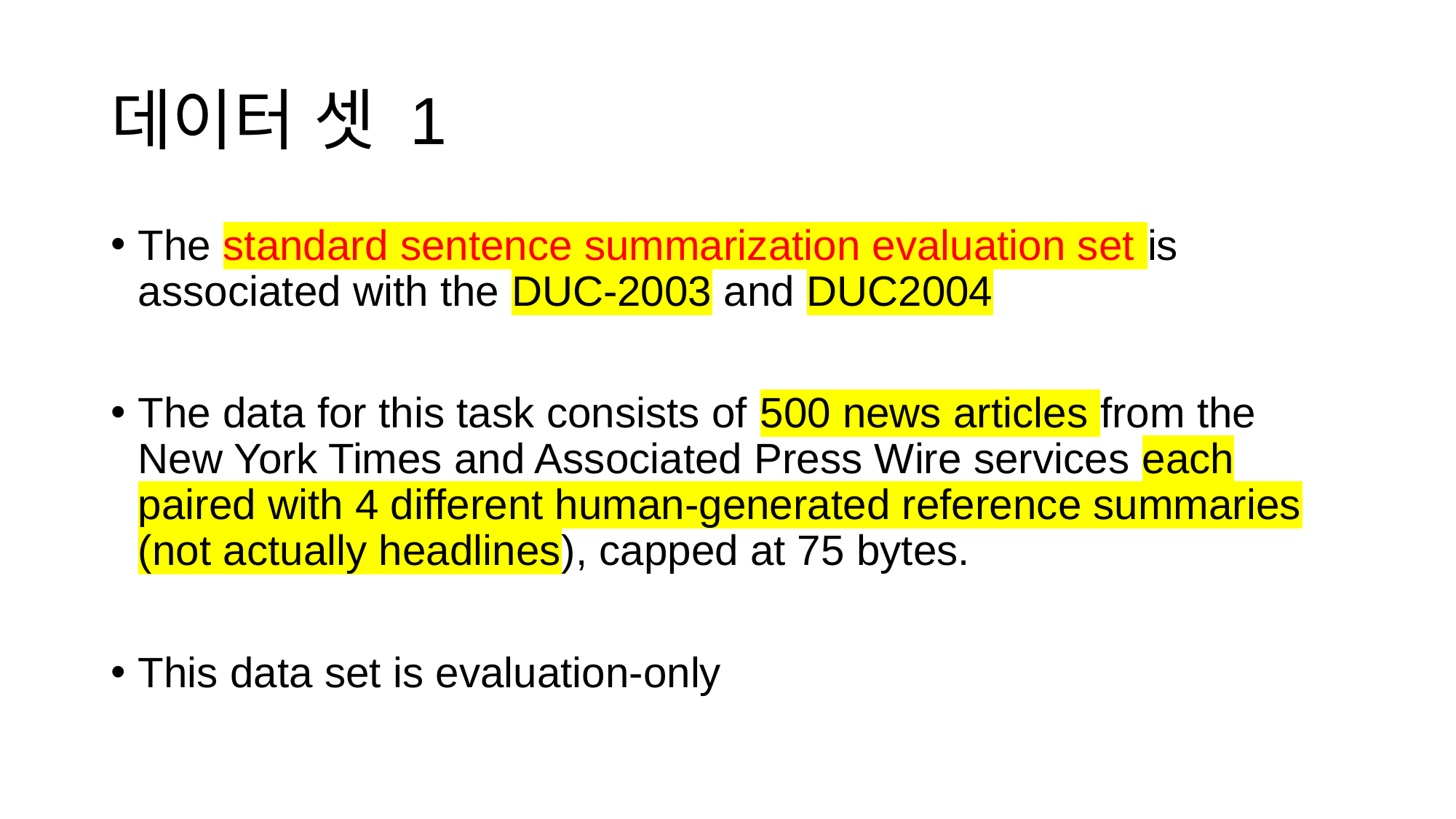

# 데이터 셋 1
The standard sentence summarization evaluation set is associated with the DUC-2003 and DUC2004

The data for this task consists of 500 news articles from the New York Times and Associated Press Wire services each paired with 4 different human-generated reference summaries (not actually headlines), capped at 75 bytes.

This data set is evaluation-only